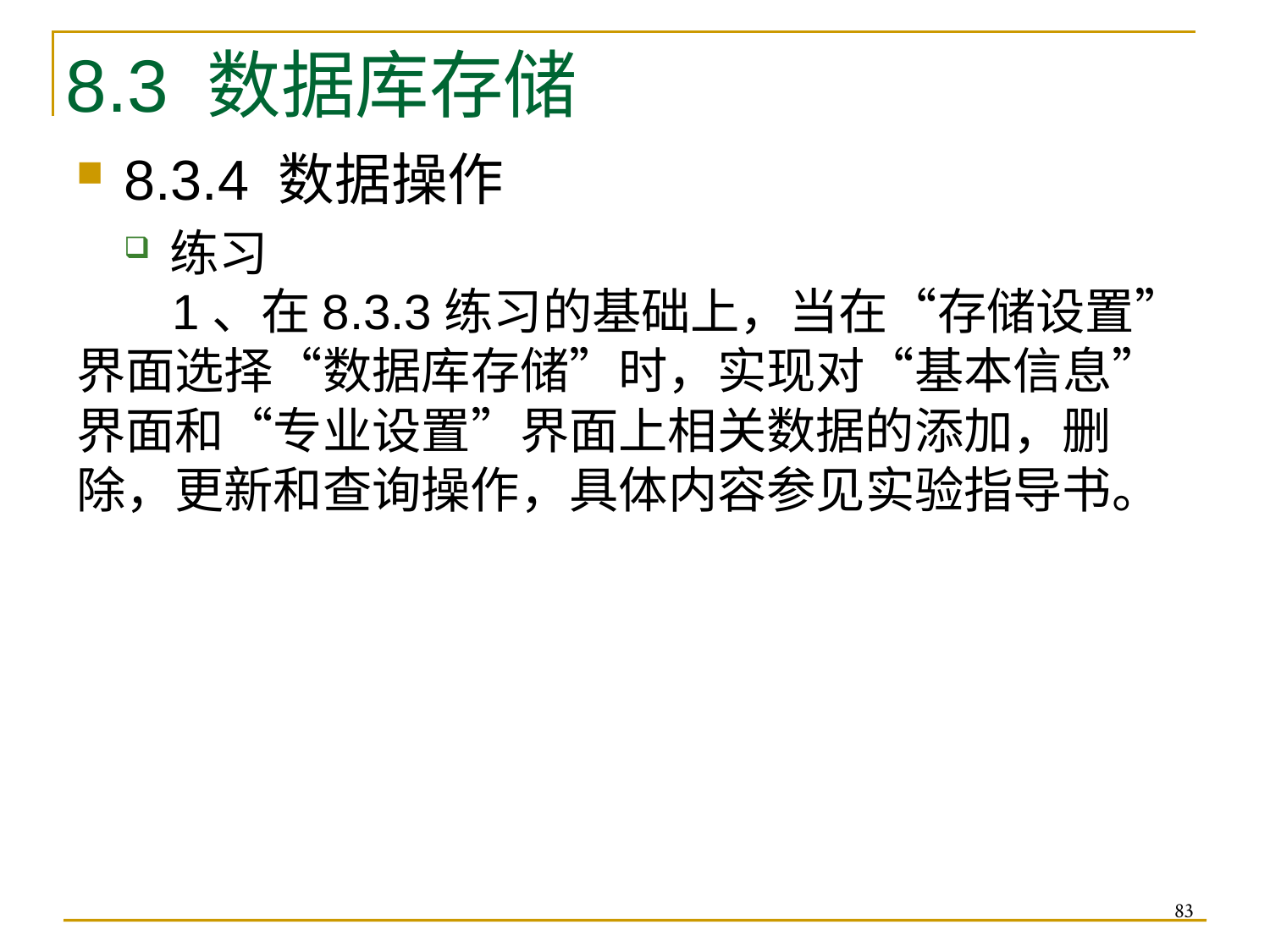

# 8.3 数据库存储
8.3.4 数据操作
练习
       1、在8.3.3练习的基础上，当在“存储设置”界面选择“数据库存储”时，实现对“基本信息”界面和“专业设置”界面上相关数据的添加，删除，更新和查询操作，具体内容参见实验指导书。
83